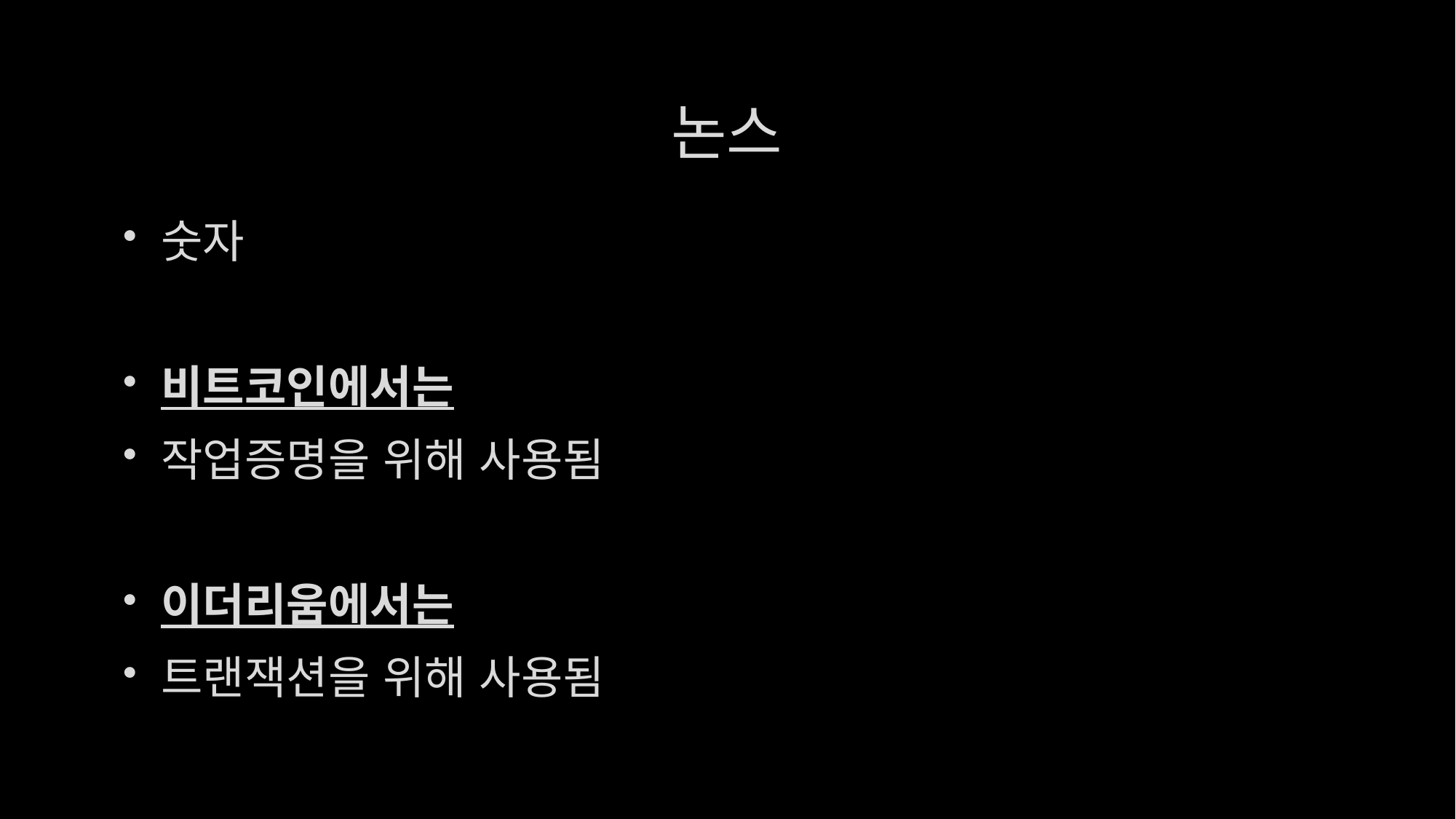

# 논스
숫자

비트코인에서는
작업증명을 위해 사용됨

이더리움에서는
트랜잭션을 위해 사용됨